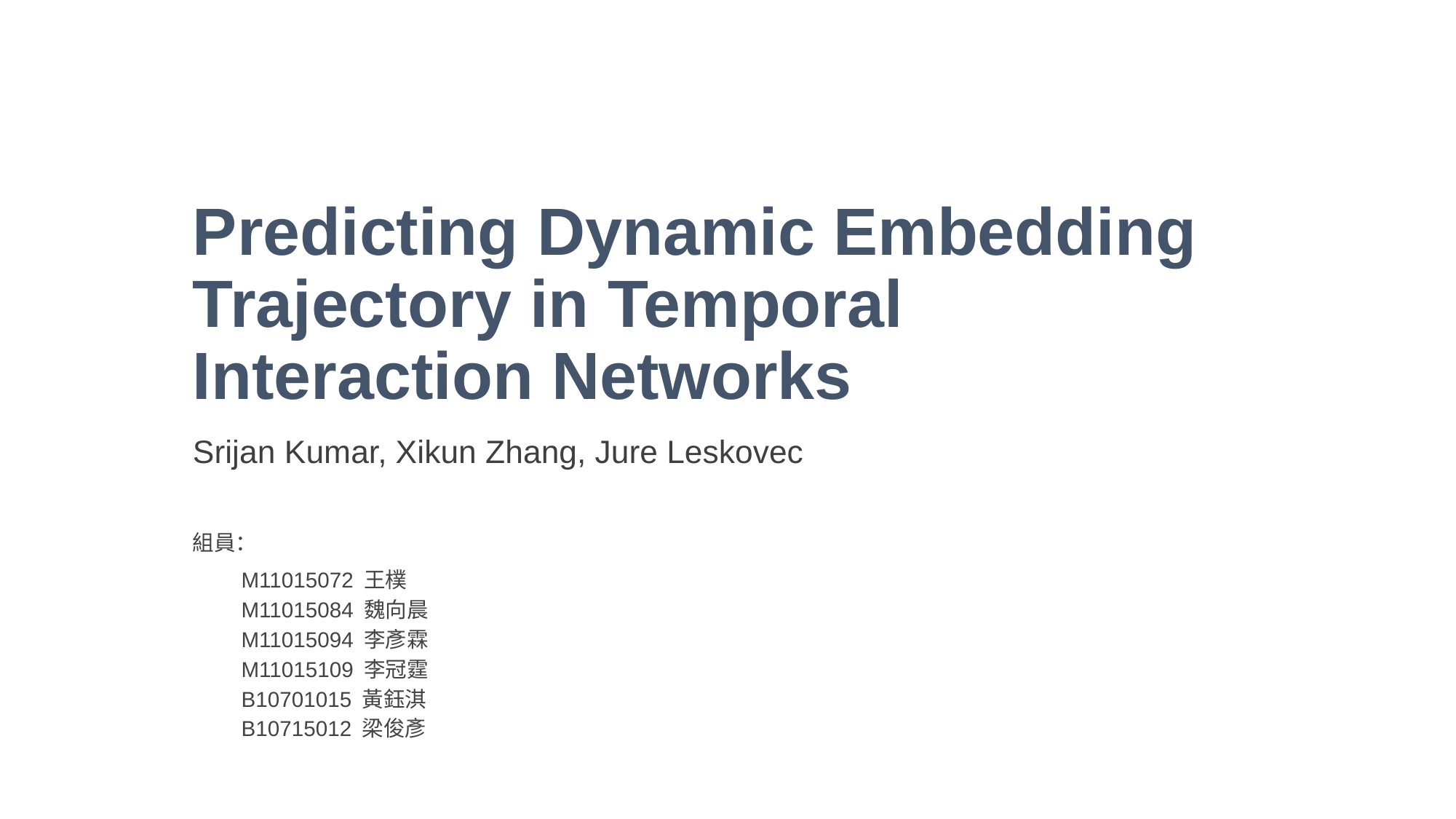

# Predicting Dynamic Embedding Trajectory in Temporal Interaction Networks
Srijan Kumar, Xikun Zhang, Jure Leskovec

組員：
M11015072 王樸
M11015084 魏向晨
M11015094 李彥霖
M11015109 李冠霆
B10701015 黃鈺淇
B10715012 梁俊彥